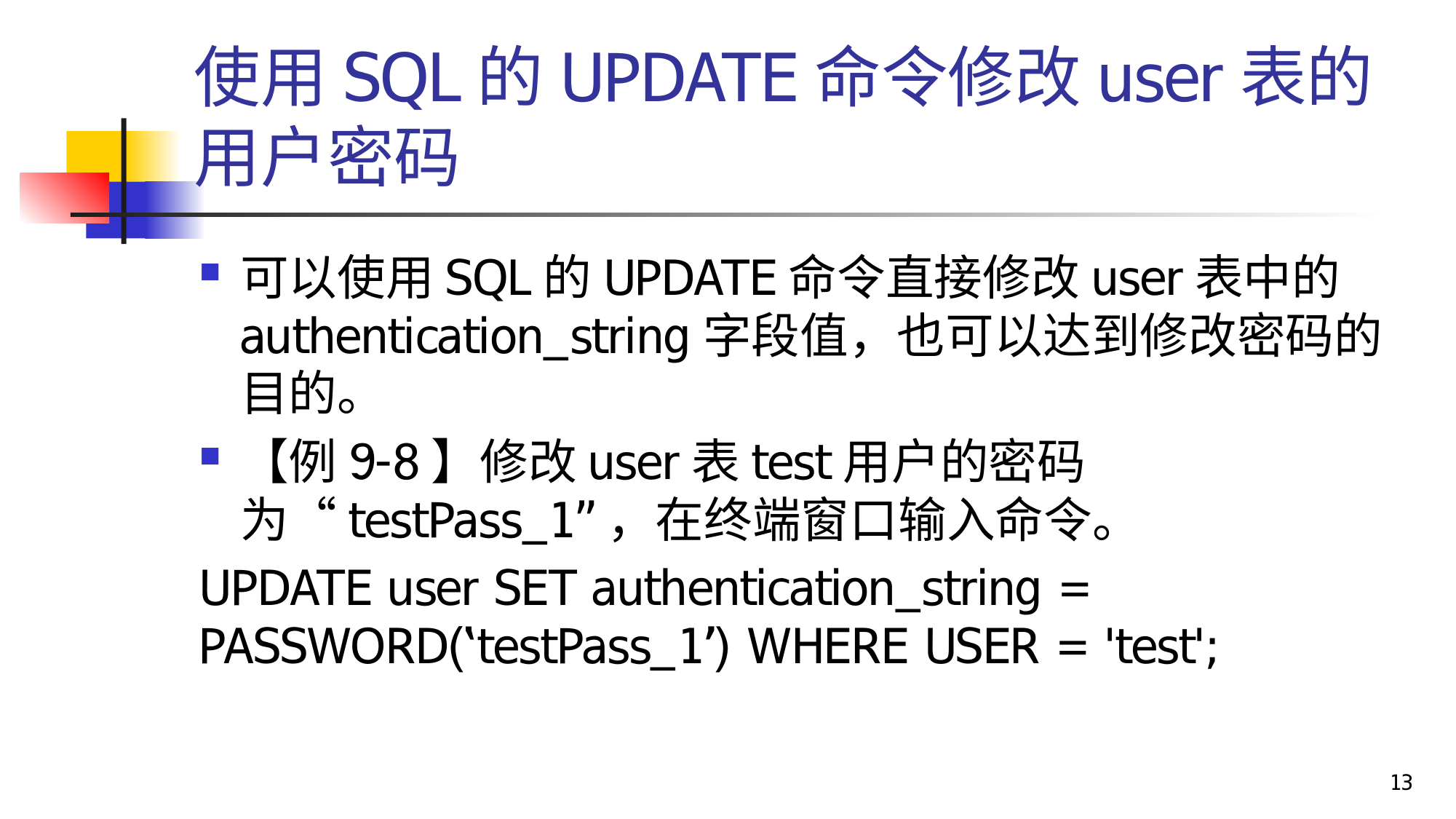

# 使用SQL的UPDATE命令修改user表的用户密码
可以使用SQL的UPDATE命令直接修改user表中的authentication_string字段值，也可以达到修改密码的目的。
【例9-8】修改user表test用户的密码为“testPass_1”，在终端窗口输入命令。
UPDATE user SET authentication_string = PASSWORD(‘testPass_1’) WHERE USER = 'test';

13